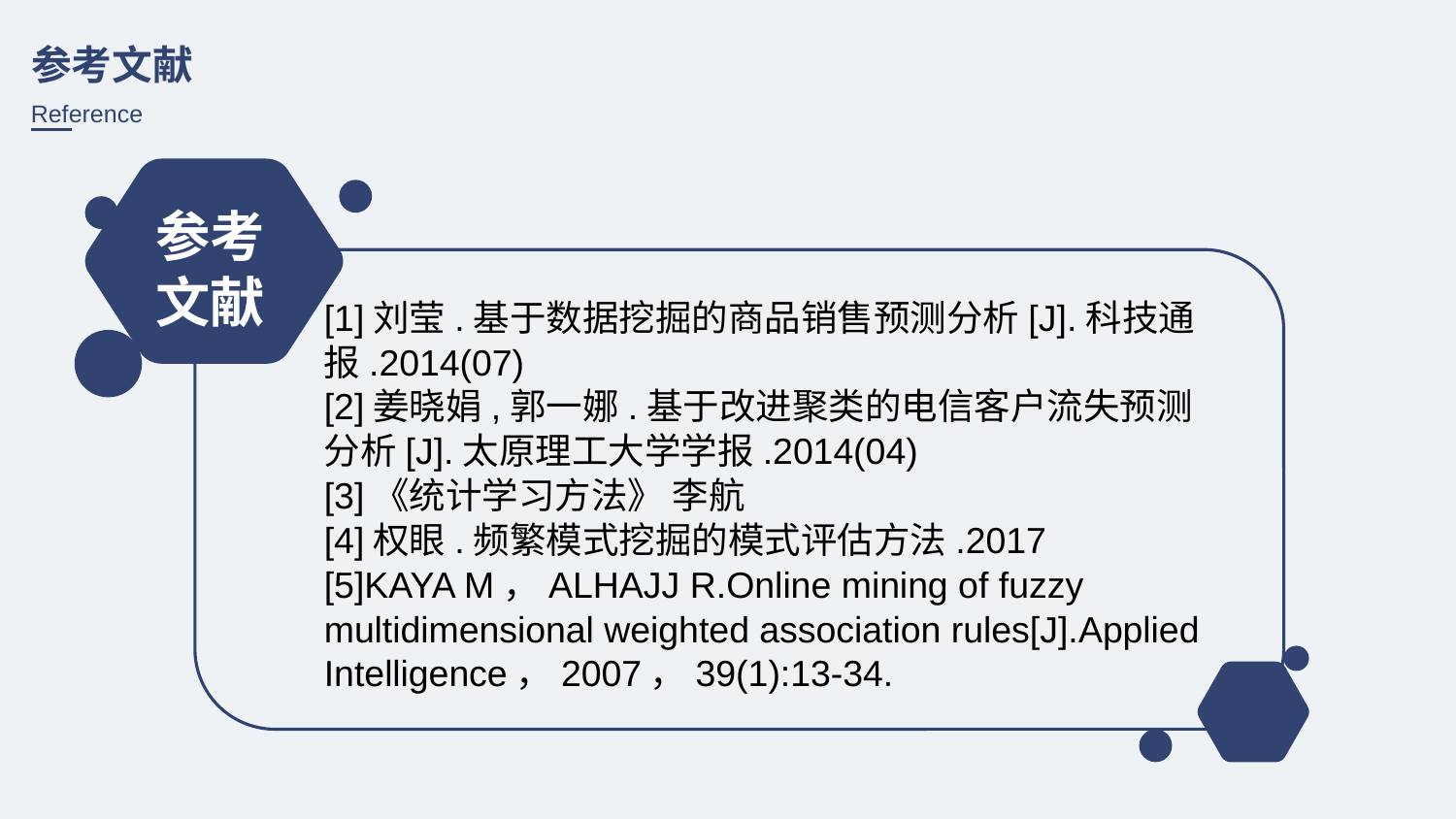

参考文献
Reference

参考文献

[1]刘莹.基于数据挖掘的商品销售预测分析[J].科技通报.2014(07)
[2]姜晓娟,郭一娜.基于改进聚类的电信客户流失预测分析[J].太原理工大学学报.2014(04)
[3]《统计学习方法》 李航
[4]权眼.频繁模式挖掘的模式评估方法.2017
[5]KAYA M，ALHAJJ R.Online mining of fuzzy multidimensional weighted association rules[J].Applied Intelligence，2007，39(1):13-34.